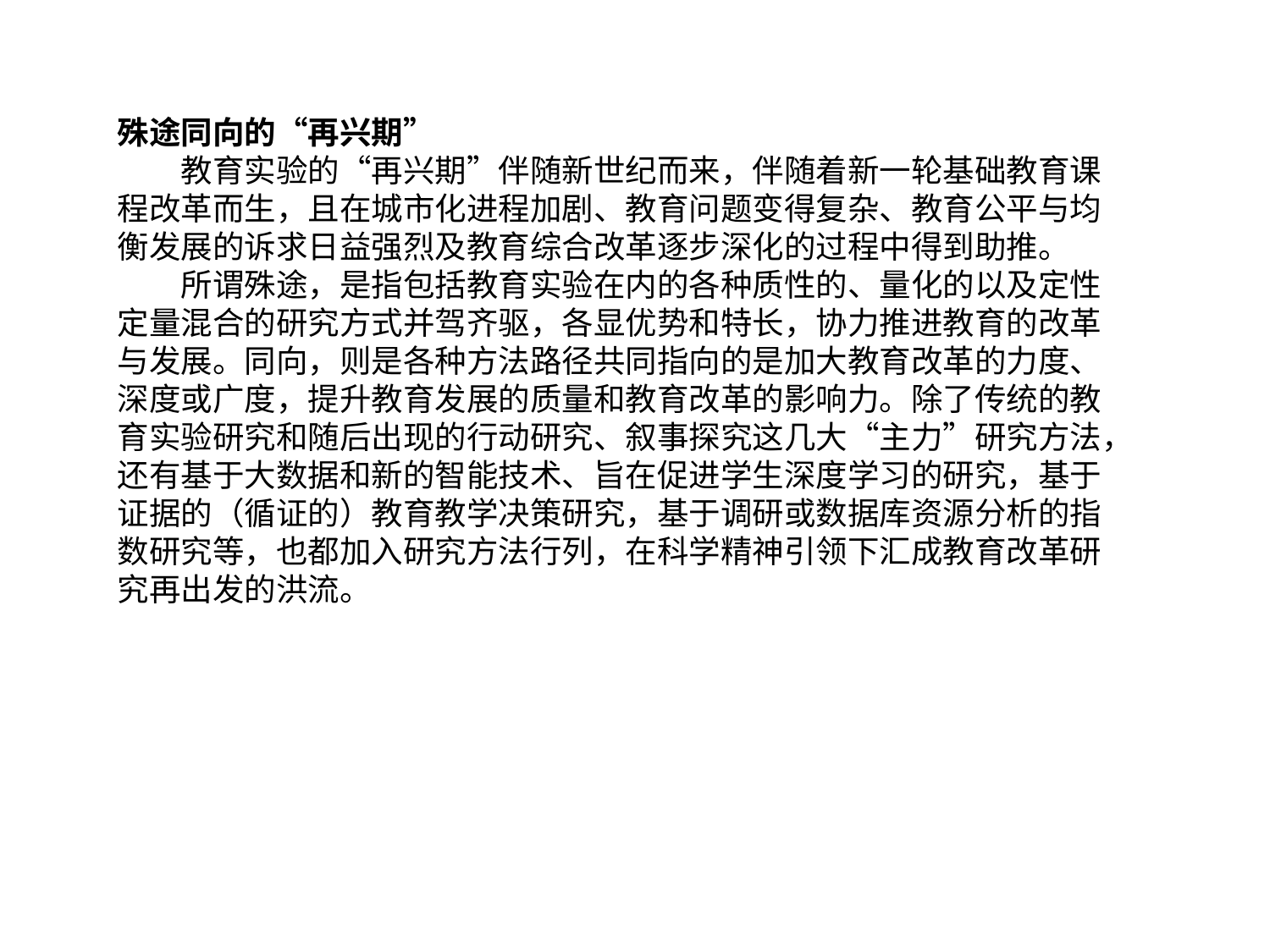

殊途同向的“再兴期”
　　教育实验的“再兴期”伴随新世纪而来，伴随着新一轮基础教育课程改革而生，且在城市化进程加剧、教育问题变得复杂、教育公平与均衡发展的诉求日益强烈及教育综合改革逐步深化的过程中得到助推。
　　所谓殊途，是指包括教育实验在内的各种质性的、量化的以及定性定量混合的研究方式并驾齐驱，各显优势和特长，协力推进教育的改革与发展。同向，则是各种方法路径共同指向的是加大教育改革的力度、深度或广度，提升教育发展的质量和教育改革的影响力。除了传统的教育实验研究和随后出现的行动研究、叙事探究这几大“主力”研究方法，还有基于大数据和新的智能技术、旨在促进学生深度学习的研究，基于证据的（循证的）教育教学决策研究，基于调研或数据库资源分析的指数研究等，也都加入研究方法行列，在科学精神引领下汇成教育改革研究再出发的洪流。